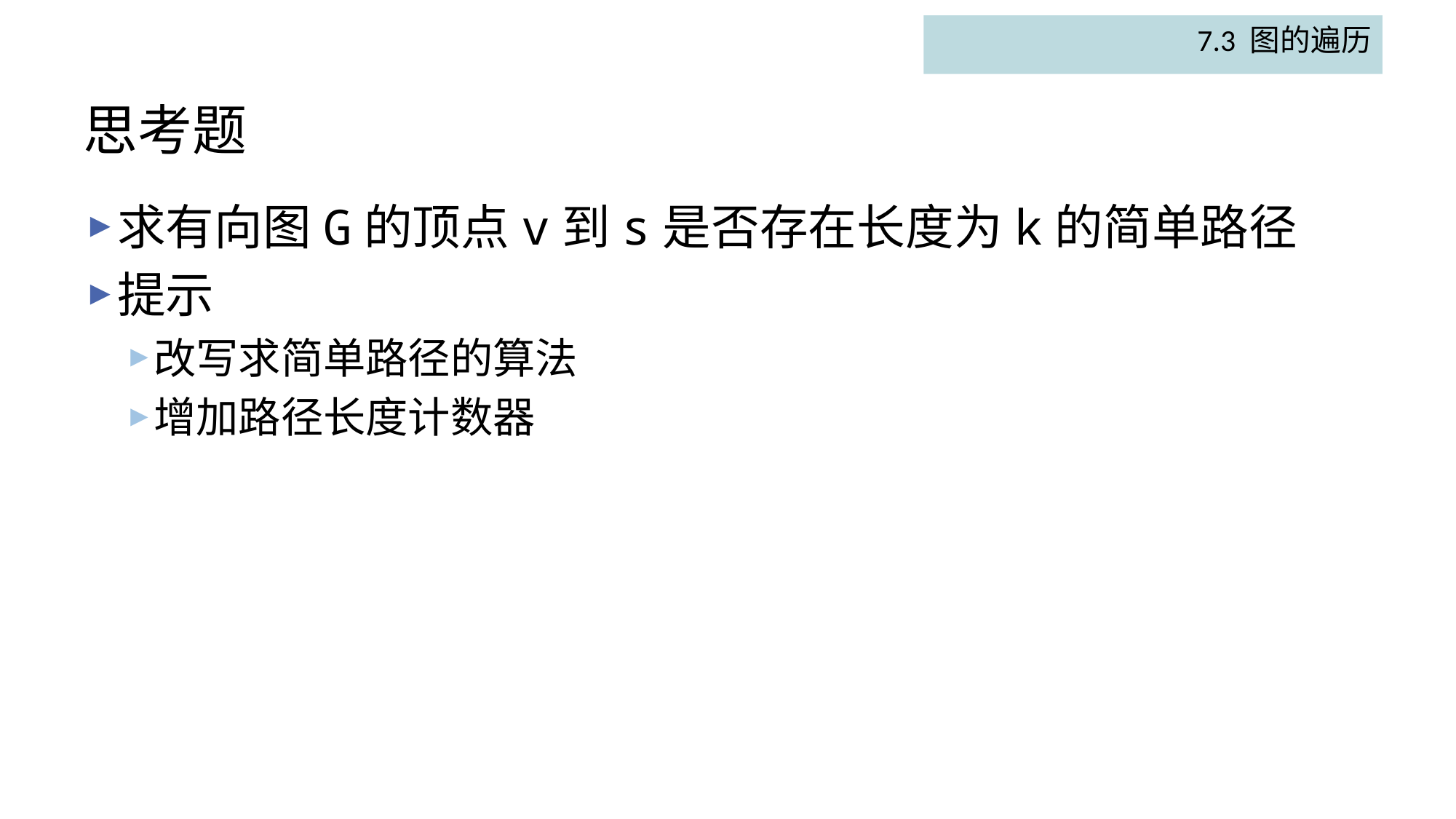

7.3 图的遍历
# 思考题
求有向图G的顶点v到s是否存在长度为k的简单路径
提示
改写求简单路径的算法
增加路径长度计数器